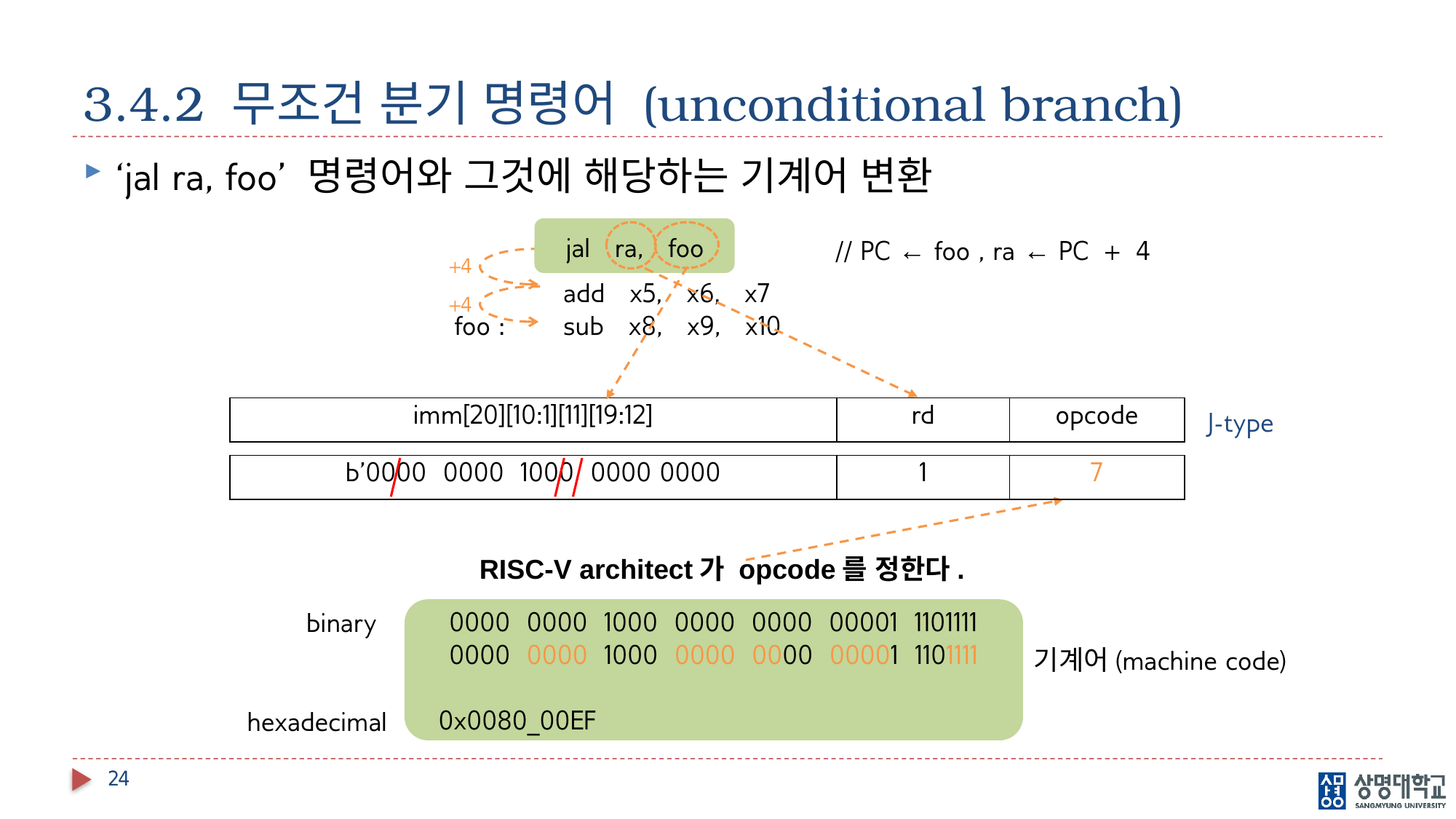

# 3.4.2 무조건 분기 명령어 (unconditional branch)
‘jal ra, foo’ 명령어와 그것에 해당하는 기계어 변환

jal   ra,   foo
	add   x5,   x6,   x7
foo :	sub   x8,   x9,   x10

// PC ← foo , ra ← PC  +  4
+4

+4
| imm[20][10:1][11][19:12] | rd | opcode |
| --- | --- | --- |
J-type
| b’0000 0000 1000 0000 0000 | 1 | 7 |
| --- | --- | --- |
RISC-V architect가 opcode를 정한다.
binary
0000  0000  1000  0000  0000  00001  1101111
0000  0000  1000  0000  0000  00001  1101111

  0x0080_00EF
기계어(machine code)
hexadecimal
24
24